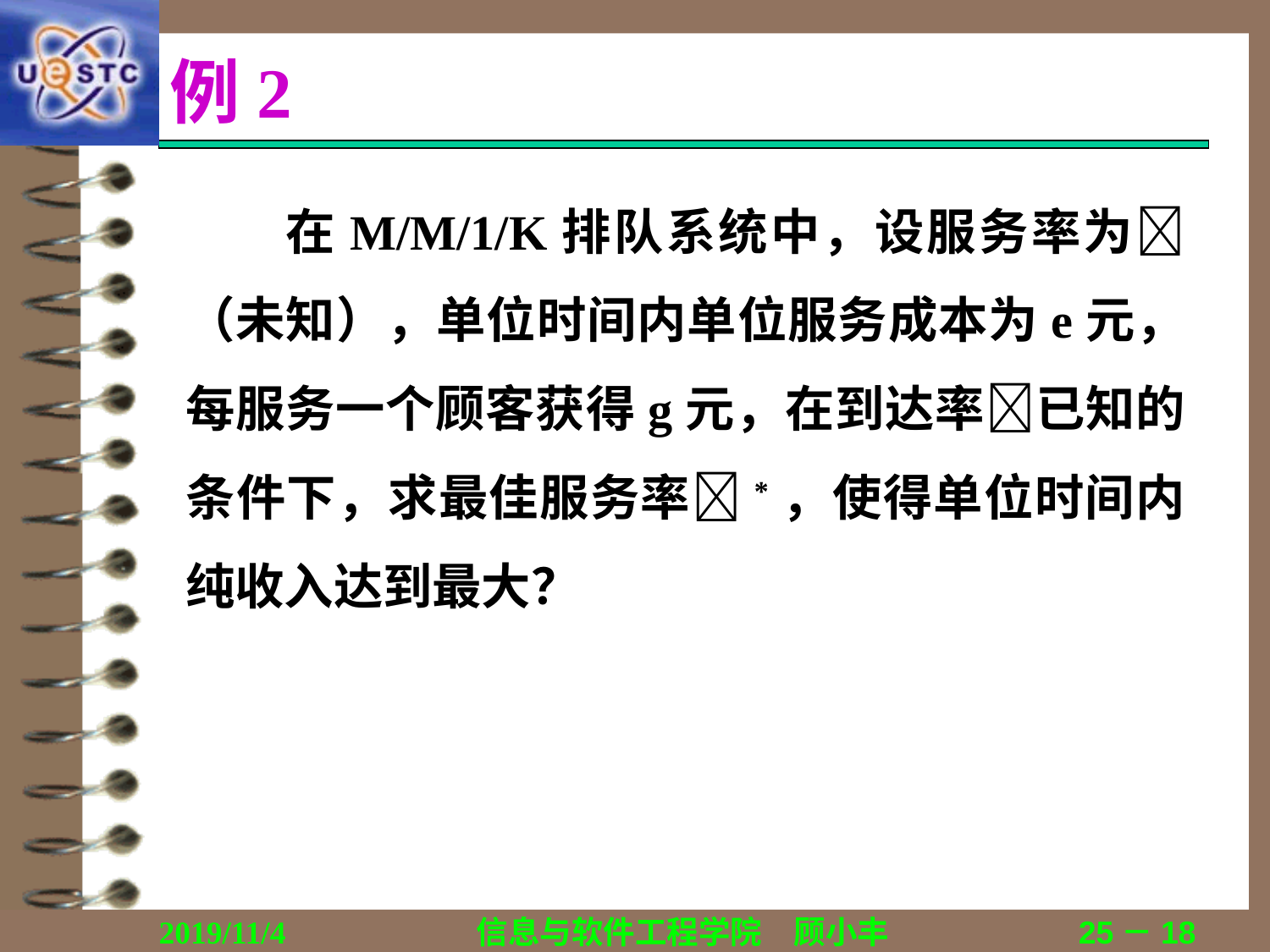

# 例2
在M/M/1/K排队系统中，设服务率为μ（未知），单位时间内单位服务成本为e元，每服务一个顾客获得g元，在到达率λ已知的条件下，求最佳服务率μ*，使得单位时间内纯收入达到最大？
2019/11/4
信息与软件工程学院　顾小丰
25－18